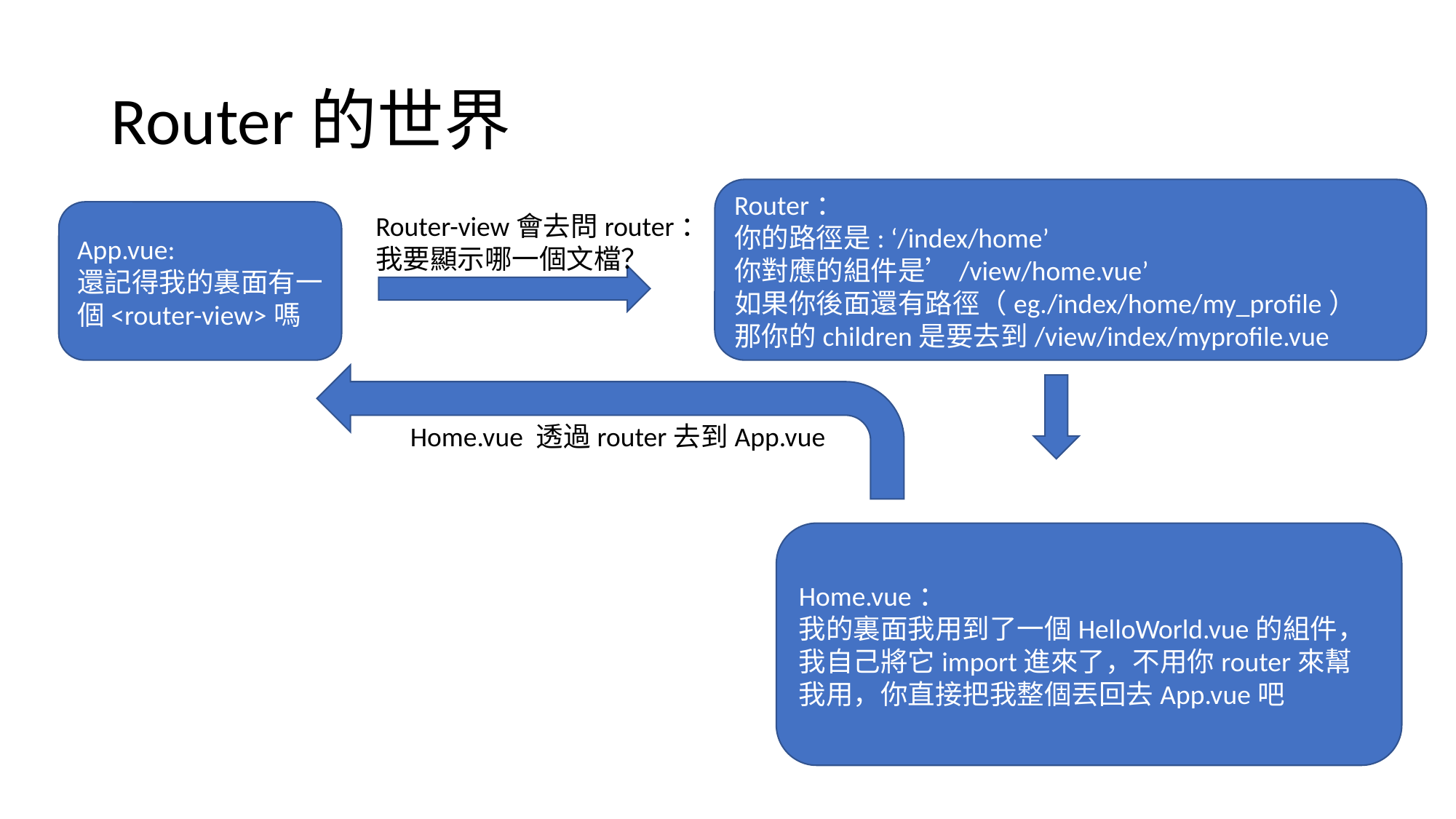

# Router的世界
Router：
你的路徑是: ‘/index/home’
你對應的組件是’/view/home.vue’
如果你後面還有路徑（eg./index/home/my_profile）
那你的children是要去到/view/index/myprofile.vue
App.vue:
還記得我的裏面有一個<router-view>嗎
Router-view會去問router：
我要顯示哪一個文檔？

Home.vue 透過router去到App.vue
Home.vue：
我的裏面我用到了一個HelloWorld.vue的組件，我自己將它import進來了，不用你router來幫我用，你直接把我整個丟回去App.vue吧